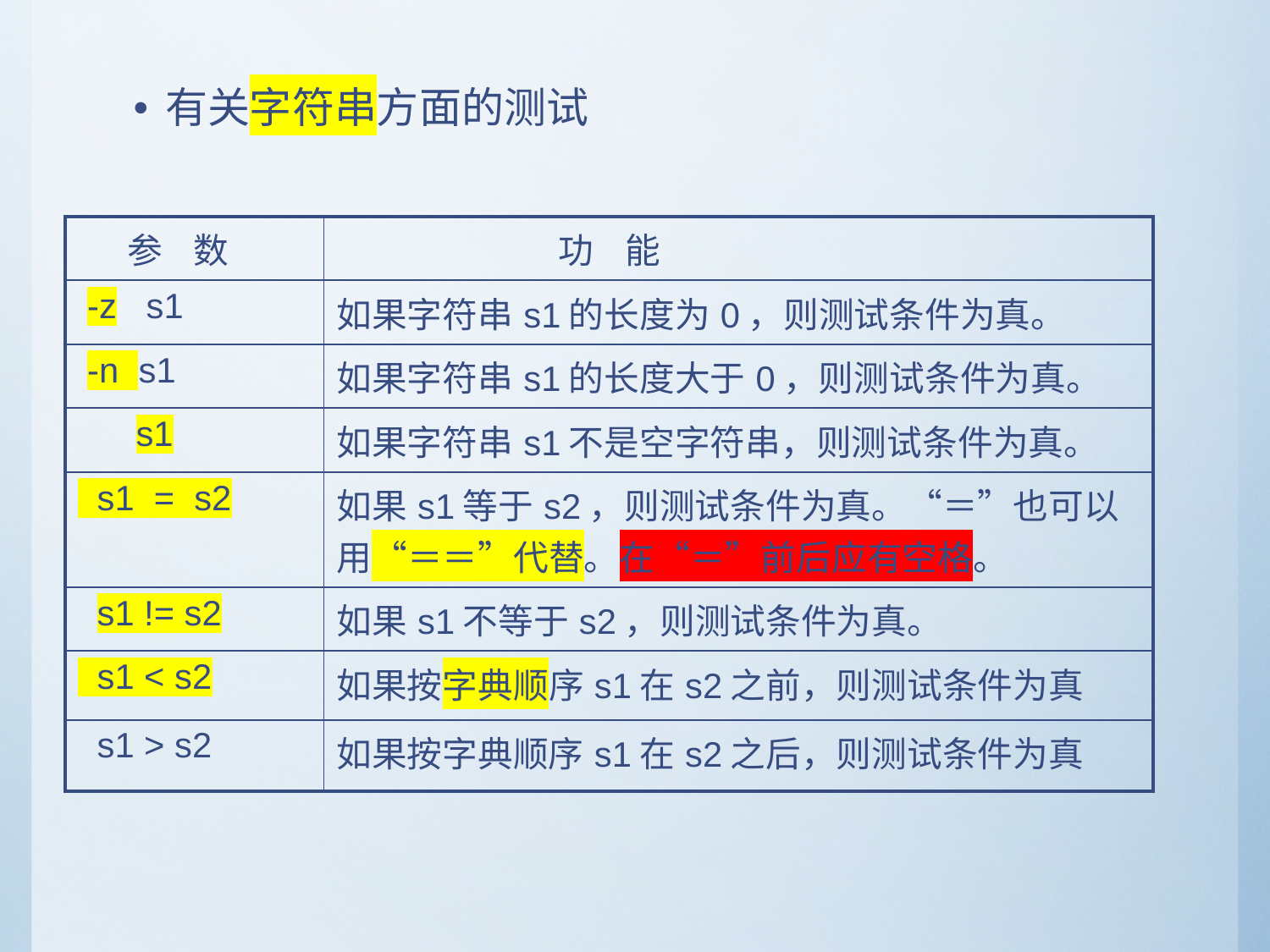

有关字符串方面的测试
| 参 数 | 功 能 |
| --- | --- |
| -z s1 | 如果字符串s1的长度为0，则测试条件为真。 |
| -n s1 | 如果字符串s1的长度大于0，则测试条件为真。 |
| s1 | 如果字符串s1不是空字符串，则测试条件为真。 |
| s1 = s2 | 如果s1等于s2，则测试条件为真。“＝”也可以用“＝＝”代替。在“＝”前后应有空格。 |
| s1 != s2 | 如果s1不等于s2，则测试条件为真。 |
| s1 < s2 | 如果按字典顺序s1在s2之前，则测试条件为真 |
| s1 > s2 | 如果按字典顺序s1在s2之后，则测试条件为真 |